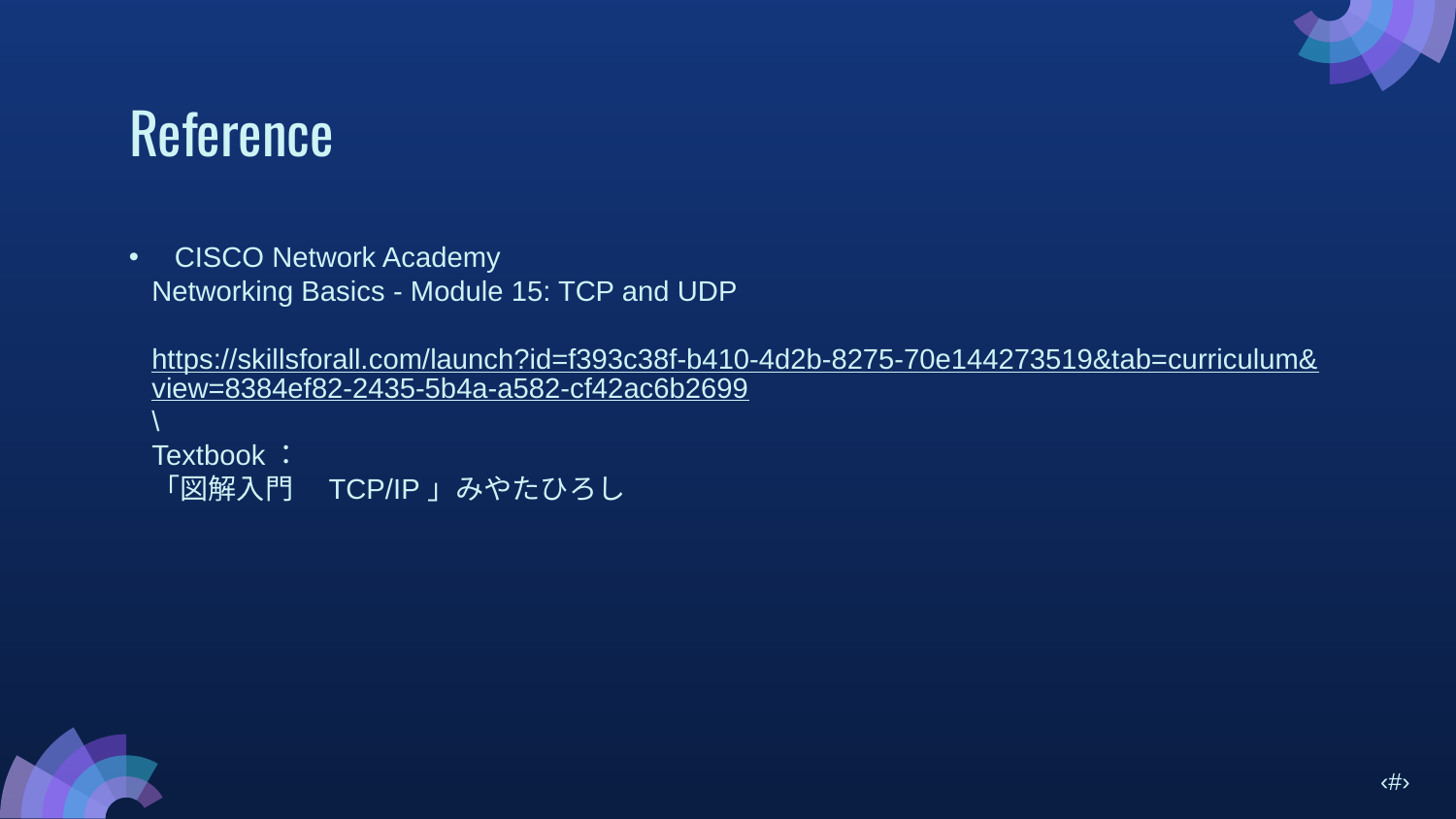

# Reference
CISCO Network Academy
Networking Basics - Module 15: TCP and UDP

https://skillsforall.com/launch?id=f393c38f-b410-4d2b-8275-70e144273519&tab=curriculum&view=8384ef82-2435-5b4a-a582-cf42ac6b2699
\
Textbook：
「図解入門　TCP/IP」みやたひろし

‹#›